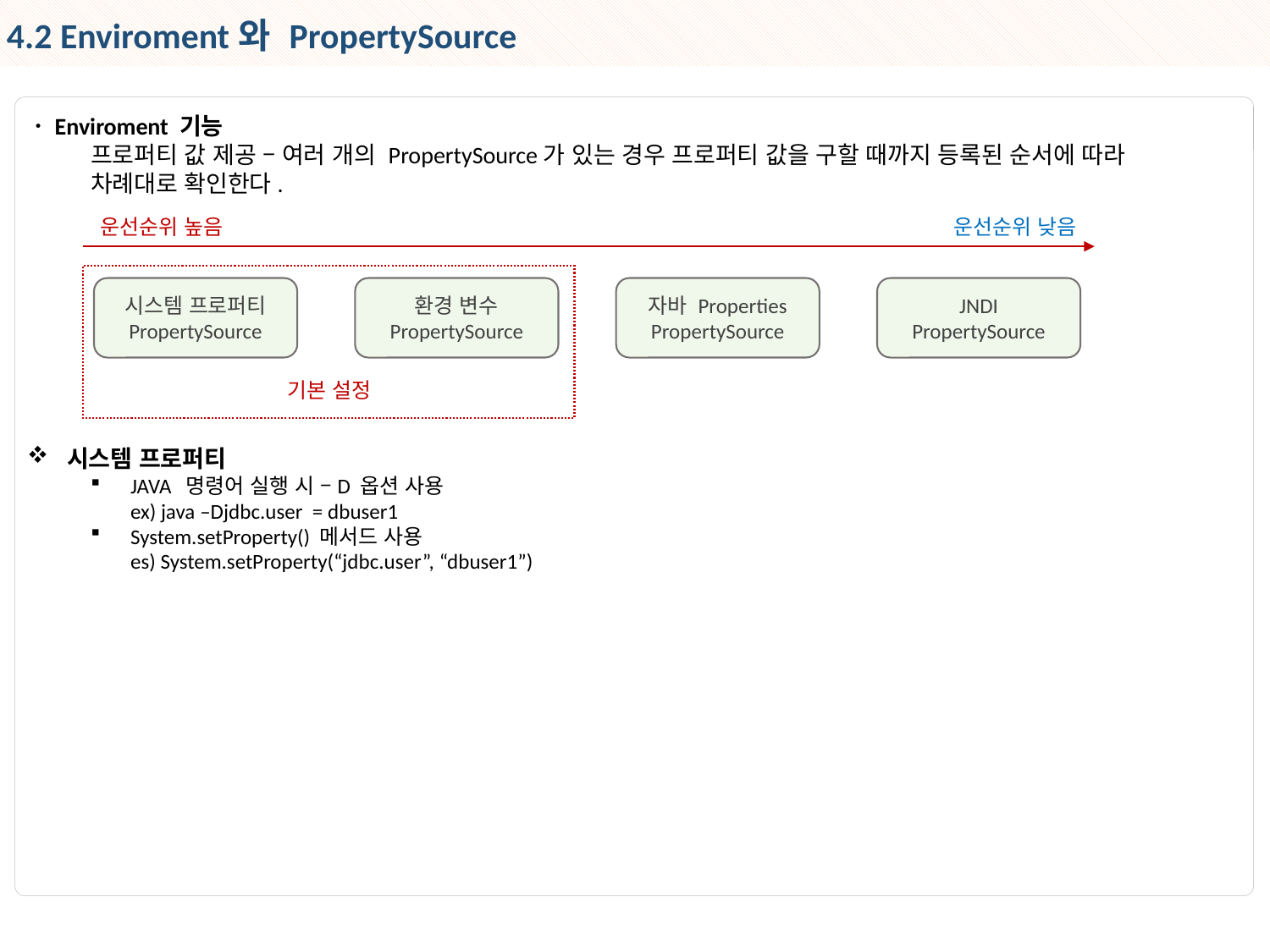

4.2 Enviroment와 PropertySource
ㆍEnviroment 기능
프로퍼티 값 제공 – 여러 개의 PropertySource가 있는 경우 프로퍼티 값을 구할 때까지 등록된 순서에 따라 차례대로 확인한다.
운선순위 높음
운선순위 낮음

자바 Properties PropertySource
JNDI
PropertySource
시스템 프로퍼티
PropertySource
환경 변수
PropertySource
기본 설정
시스템 프로퍼티
JAVA  명령어 실행 시 –D 옵션 사용
ex) java –Djdbc.user  = dbuser1
System.setProperty() 메서드 사용
es) System.setProperty(“jdbc.user”, “dbuser1”)